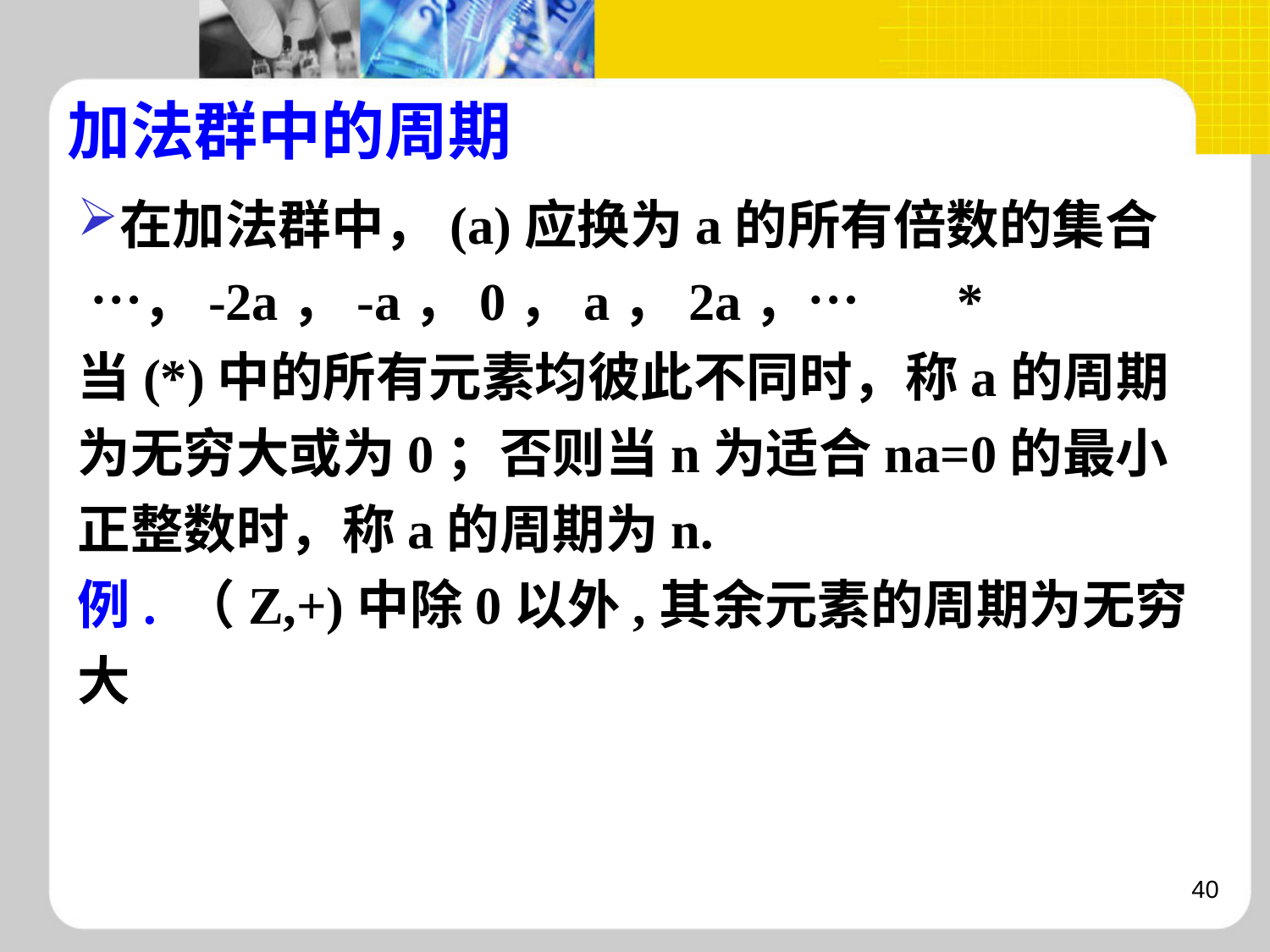

# 加法群中的周期
在加法群中，(a)应换为a的所有倍数的集合     …，-2a，-a，0，a，2a，…       *
当(*)中的所有元素均彼此不同时，称a的周期为无穷大或为0；否则当n为适合na=0的最小正整数时，称a的周期为n.
例. （Z,+)中除0以外,其余元素的周期为无穷大

40